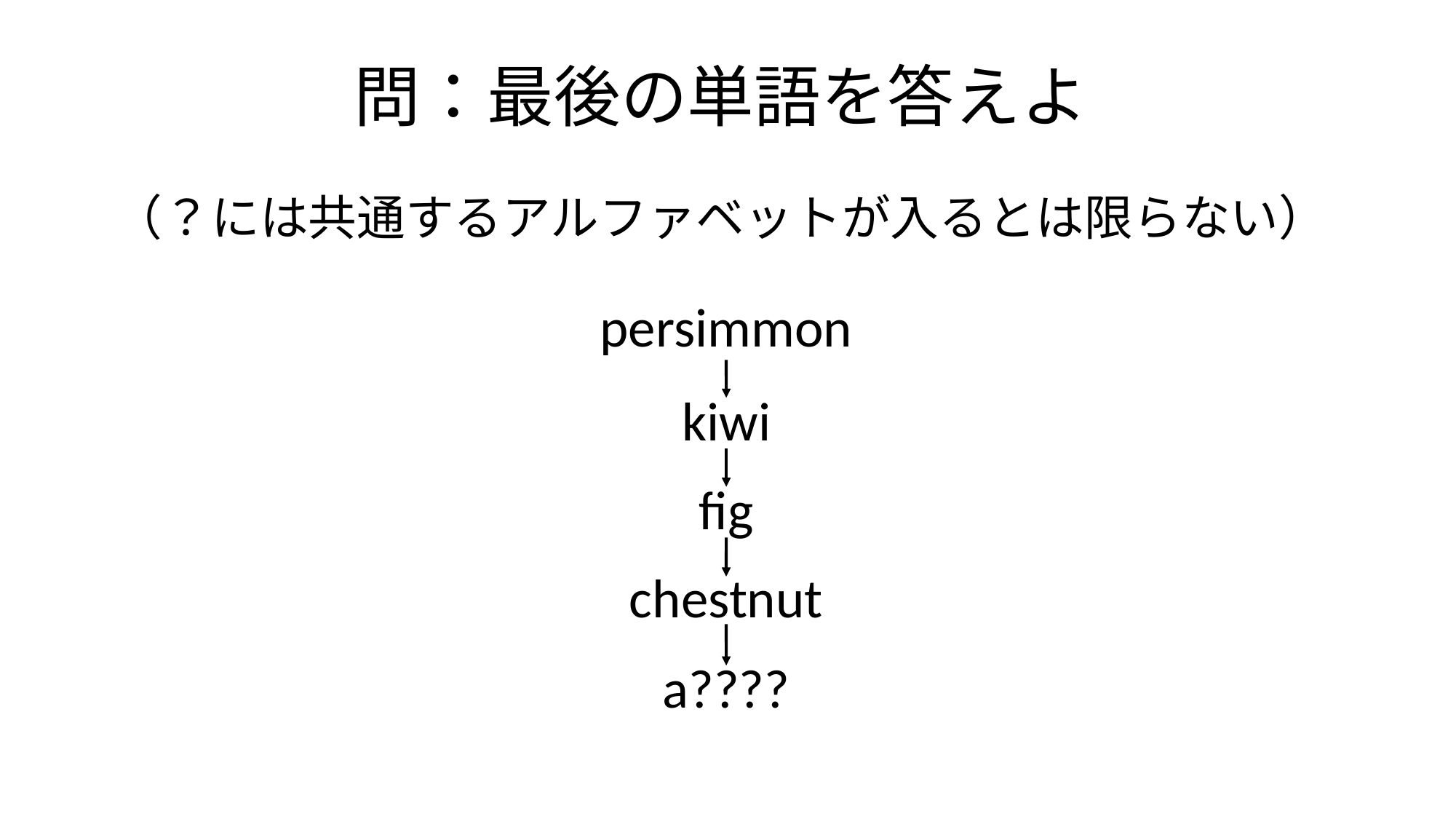

# 問：最後の単語を答えよ
（？には共通するアルファベットが入るとは限らない）
persimmon
kiwi
fig
chestnut
a????